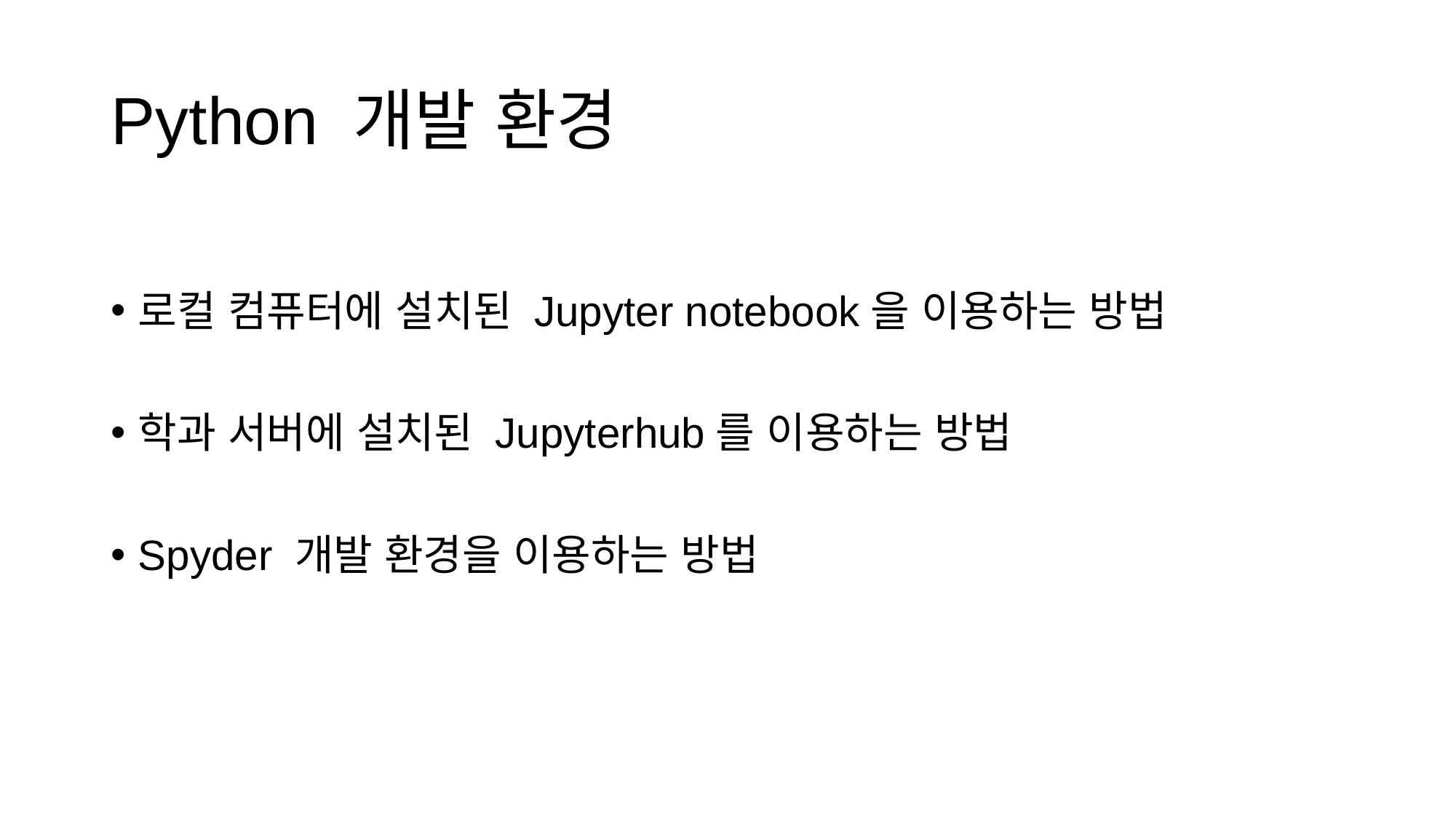

# Python 개발 환경

로컬 컴퓨터에 설치된 Jupyter notebook을 이용하는 방법

학과 서버에 설치된 Jupyterhub를 이용하는 방법

Spyder 개발 환경을 이용하는 방법